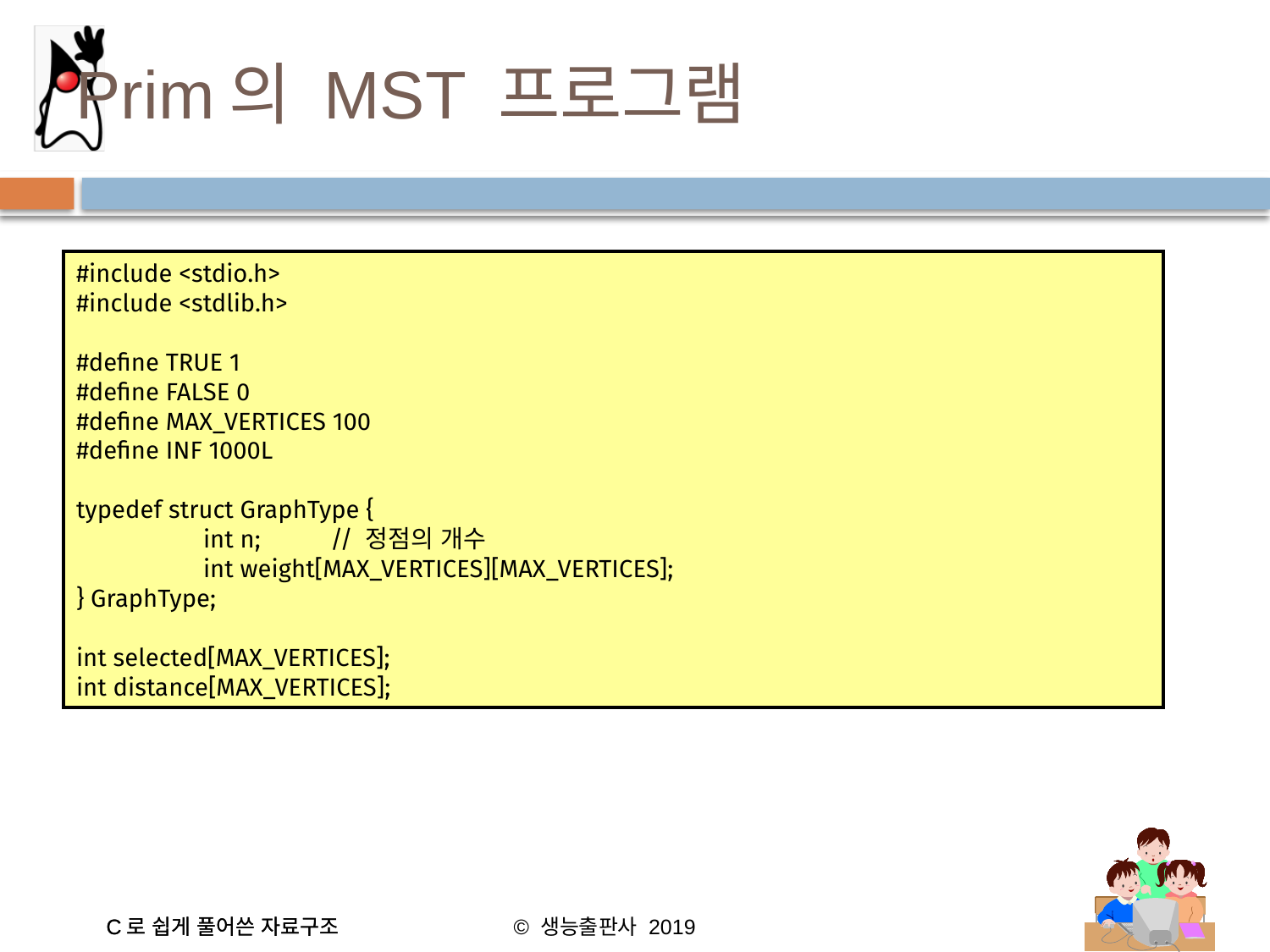

# Prim의 MST 프로그램
#include <stdio.h>
#include <stdlib.h>

#define TRUE 1
#define FALSE 0
#define MAX_VERTICES 100
#define INF 1000L

typedef struct GraphType {
	int n;	// 정점의 개수
	int weight[MAX_VERTICES][MAX_VERTICES];
} GraphType;

int selected[MAX_VERTICES];
int distance[MAX_VERTICES];